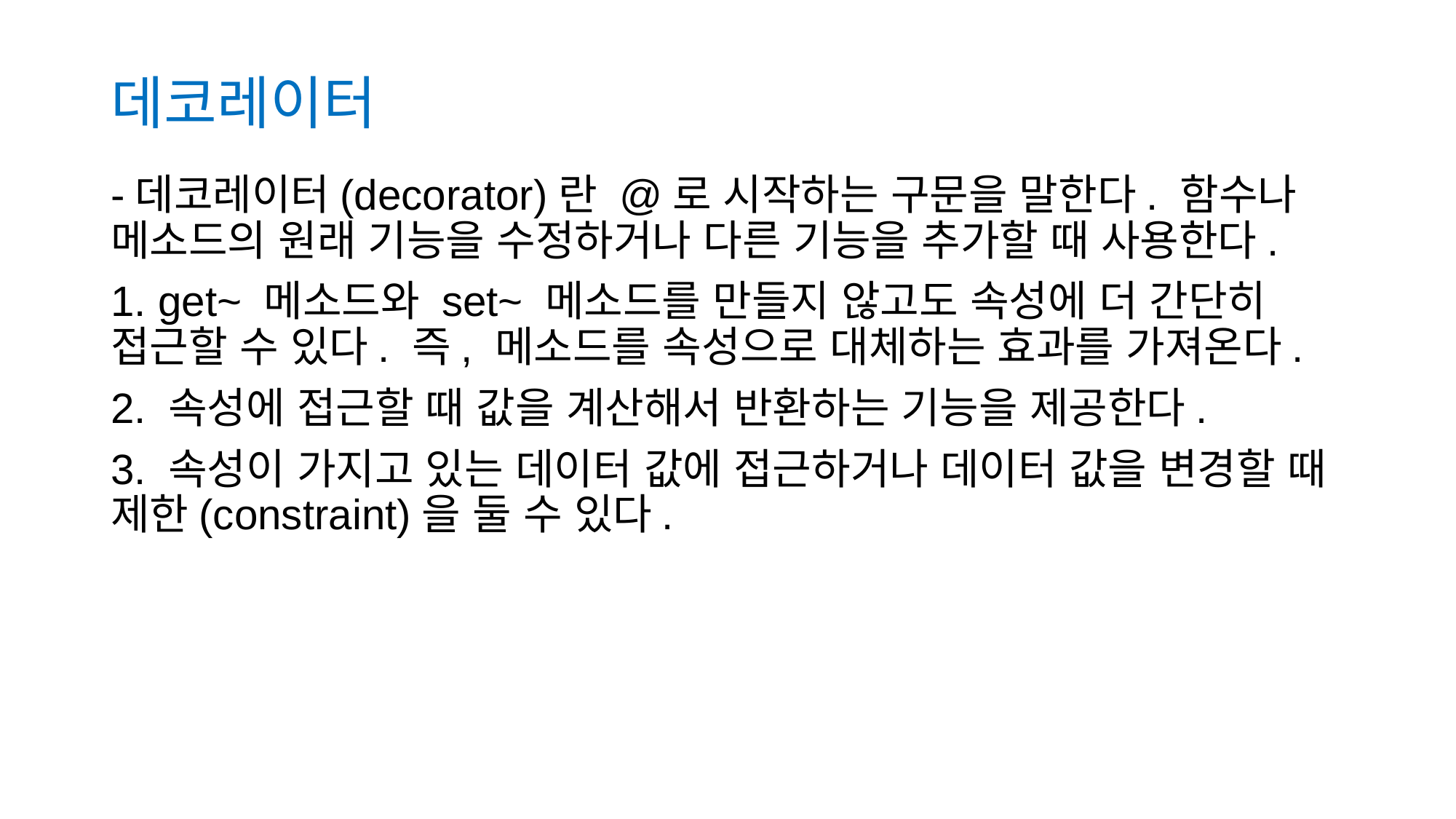

# 데코레이터
-데코레이터(decorator)란 @로 시작하는 구문을 말한다. 함수나 메소드의 원래 기능을 수정하거나 다른 기능을 추가할 때 사용한다.
1. get~ 메소드와 set~ 메소드를 만들지 않고도 속성에 더 간단히 접근할 수 있다. 즉, 메소드를 속성으로 대체하는 효과를 가져온다.
2. 속성에 접근할 때 값을 계산해서 반환하는 기능을 제공한다.
3. 속성이 가지고 있는 데이터 값에 접근하거나 데이터 값을 변경할 때 제한(constraint)을 둘 수 있다.